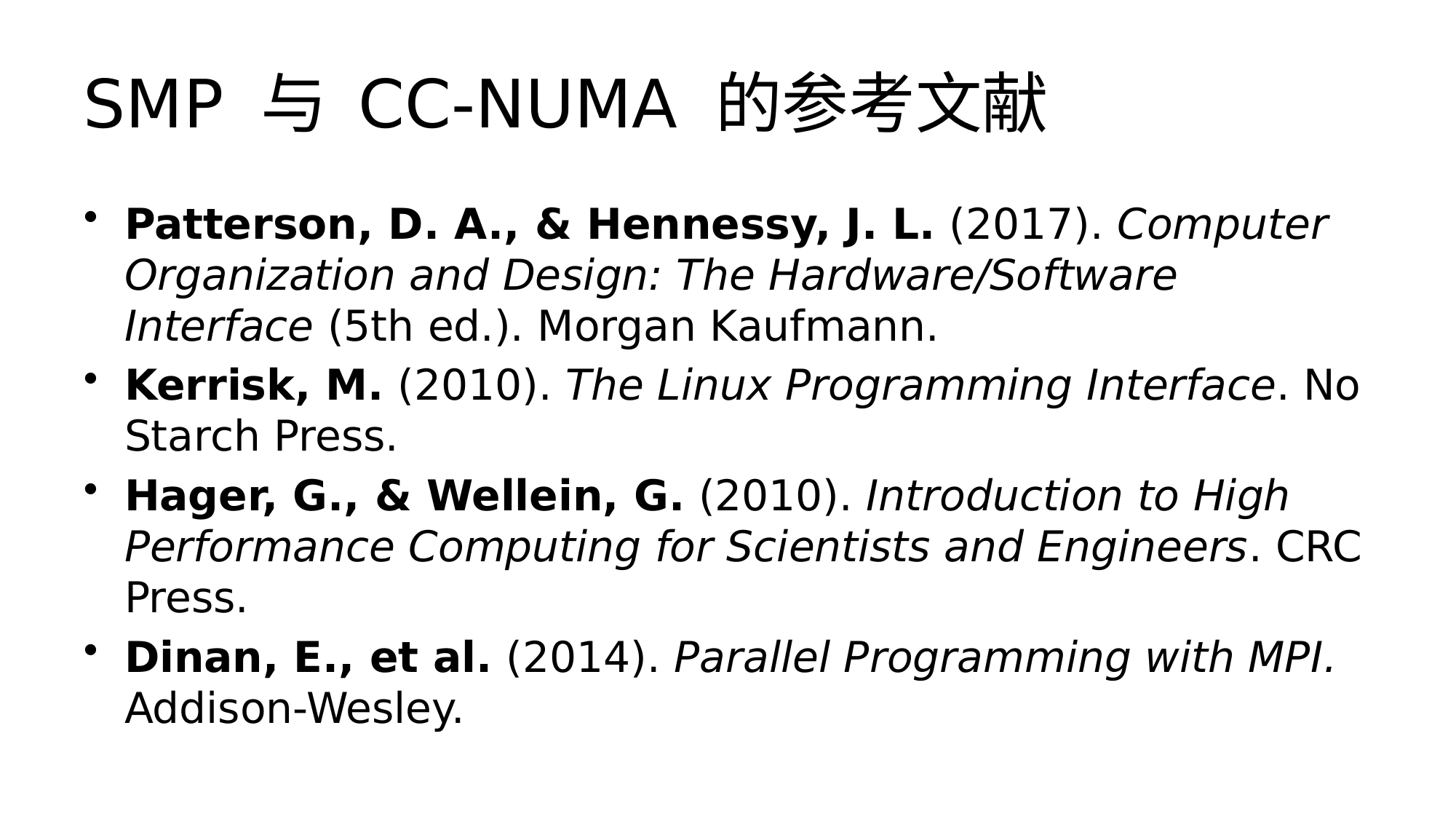

# SMP 与 CC-NUMA 的参考文献
Patterson, D. A., & Hennessy, J. L. (2017). Computer Organization and Design: The Hardware/Software Interface (5th ed.). Morgan Kaufmann.
Kerrisk, M. (2010). The Linux Programming Interface. No Starch Press.
Hager, G., & Wellein, G. (2010). Introduction to High Performance Computing for Scientists and Engineers. CRC Press.
Dinan, E., et al. (2014). Parallel Programming with MPI. Addison-Wesley.

36